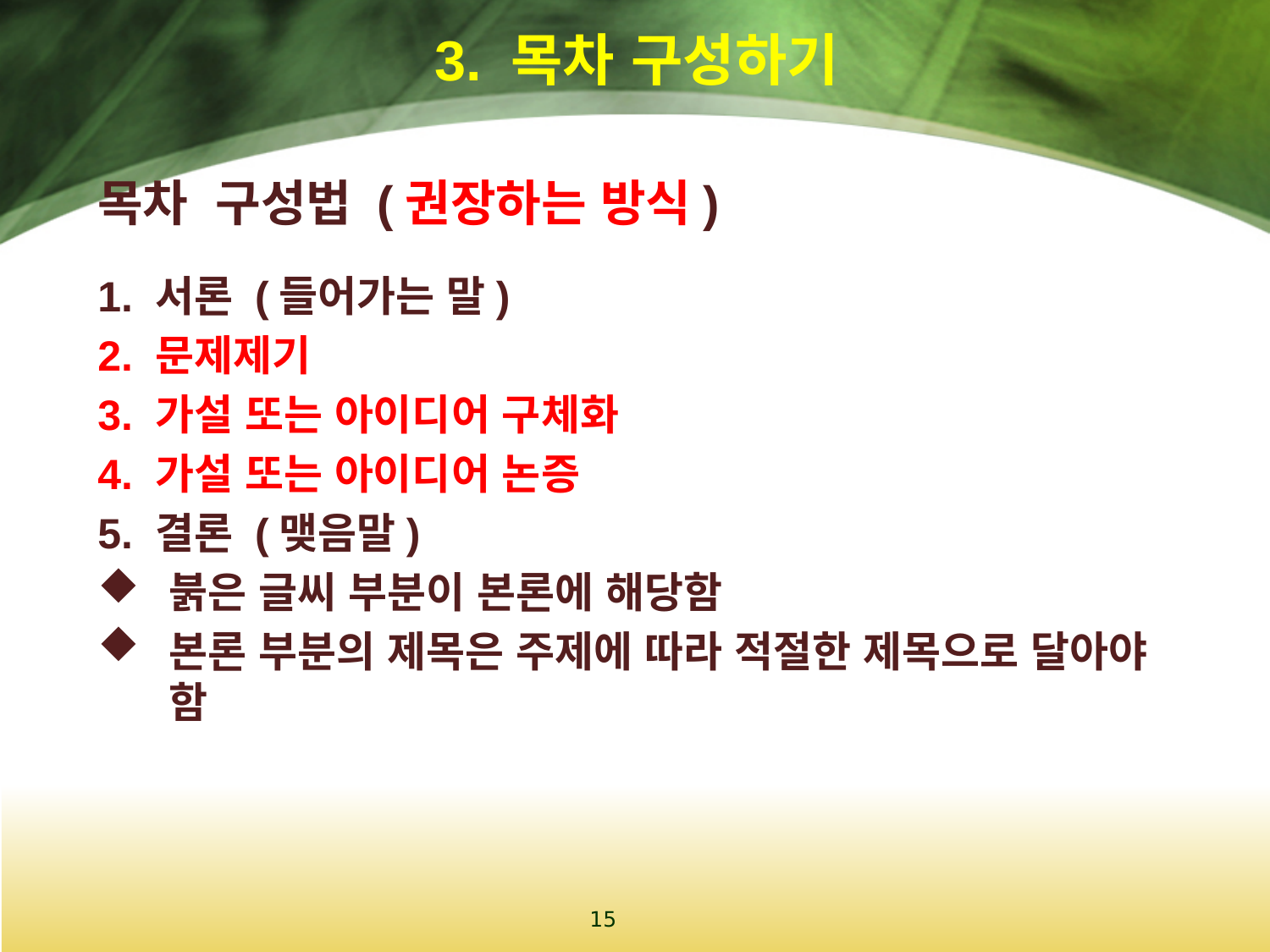

# 3. 목차 구성하기

목차  구성법 (권장하는 방식)

1. 서론 (들어가는 말)
2. 문제제기
3. 가설 또는 아이디어 구체화
4. 가설 또는 아이디어 논증
5. 결론 (맺음말)
붉은 글씨 부분이 본론에 해당함
본론 부분의 제목은 주제에 따라 적절한 제목으로 달아야 함
15